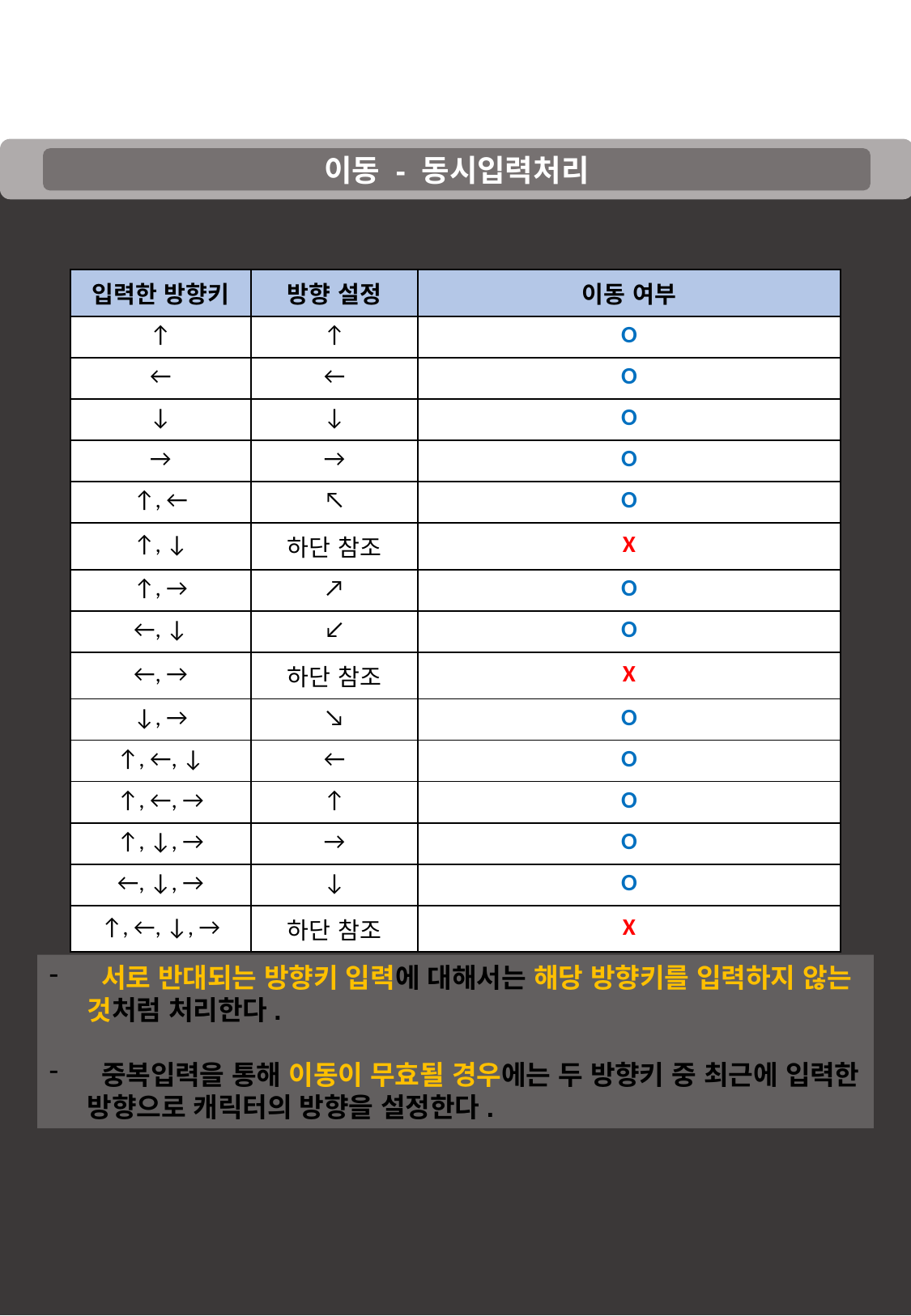

이동 - 동시입력처리

| 입력한 방향키 | 방향 설정 | 이동 여부 |
| --- | --- | --- |
| ↑ | ↑ | O |
| ← | ← | O |
| ↓ | ↓ | O |
| → | → | O |
| ↑, ← | ↖ | O |
| ↑, ↓ | 하단 참조 | X |
| ↑, → | ↗ | O |
| ←, ↓ | ↙ | O |
| ←, → | 하단 참조 | X |
| ↓, → | ↘ | O |
| ↑, ←, ↓ | ← | O |
| ↑, ←, → | ↑ | O |
| ↑, ↓, → | → | O |
| ←, ↓, → | ↓ | O |
| ↑, ←, ↓, → | 하단 참조 | X |
 서로 반대되는 방향키 입력에 대해서는 해당 방향키를 입력하지 않는 것처럼 처리한다.

 중복입력을 통해 이동이 무효될 경우에는 두 방향키 중 최근에 입력한 방향으로 캐릭터의 방향을 설정한다.